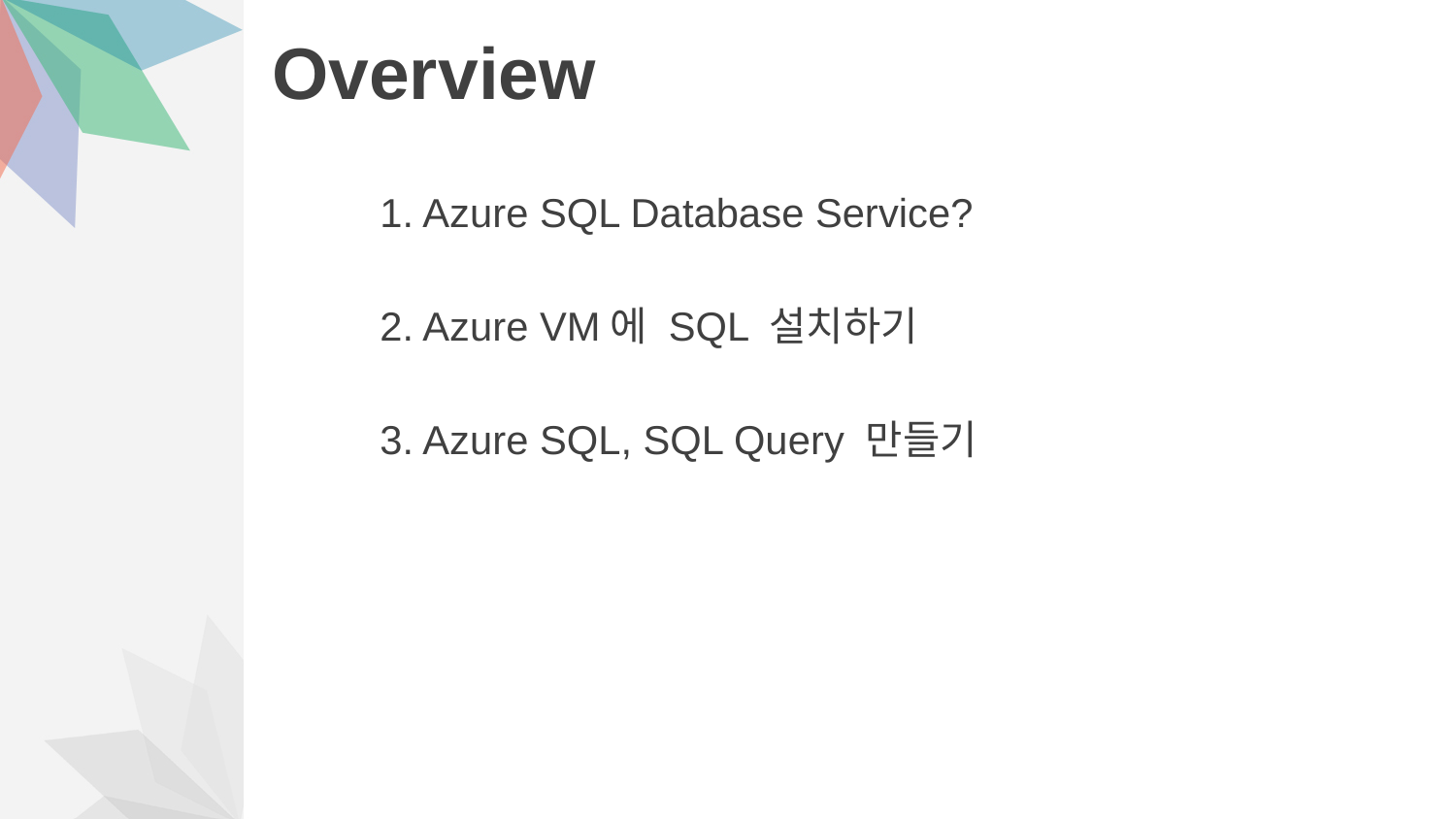

# Overview
1. Azure SQL Database Service?

2. Azure VM에 SQL 설치하기

3. Azure SQL, SQL Query 만들기